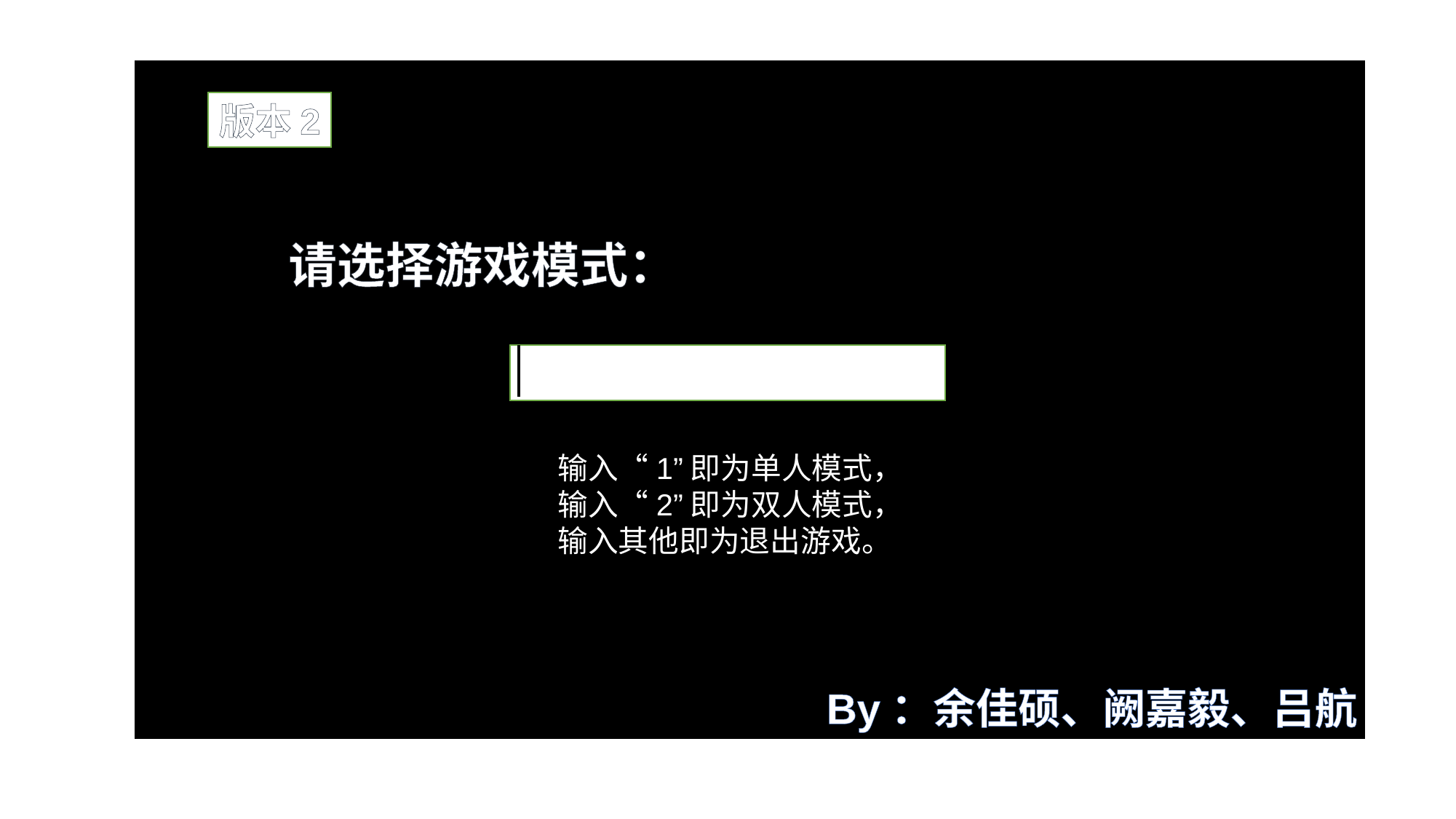

版本2
请选择游戏模式：

输入“1”即为单人模式，输入“2”即为双人模式，输入其他即为退出游戏。
By：余佳硕、阙嘉毅、吕航